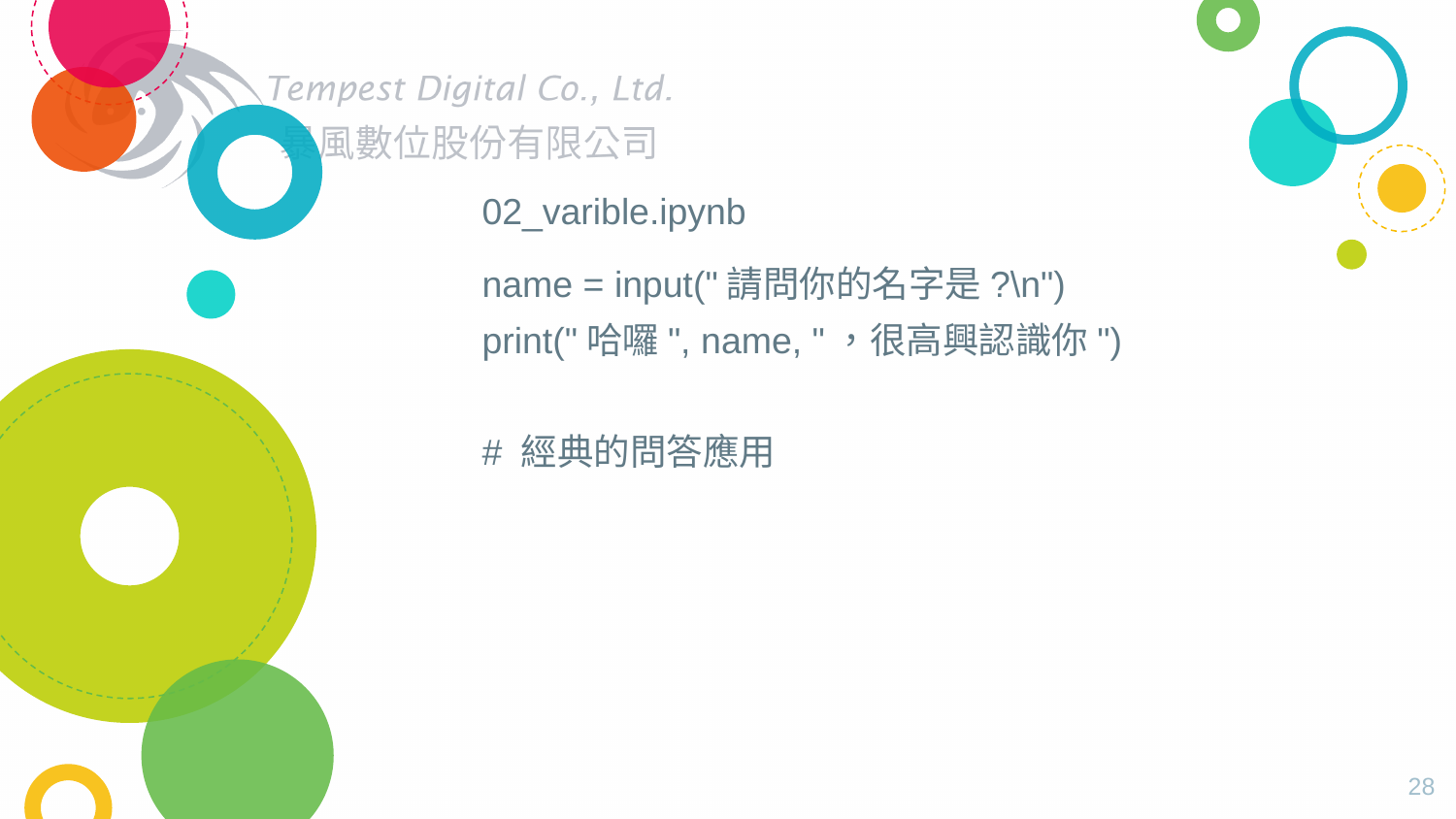

# 02_varible.ipynb
name = input("請問你的名字是?\n")
print("哈囉", name, "，很高興認識你")

# 經典的問答應用
28